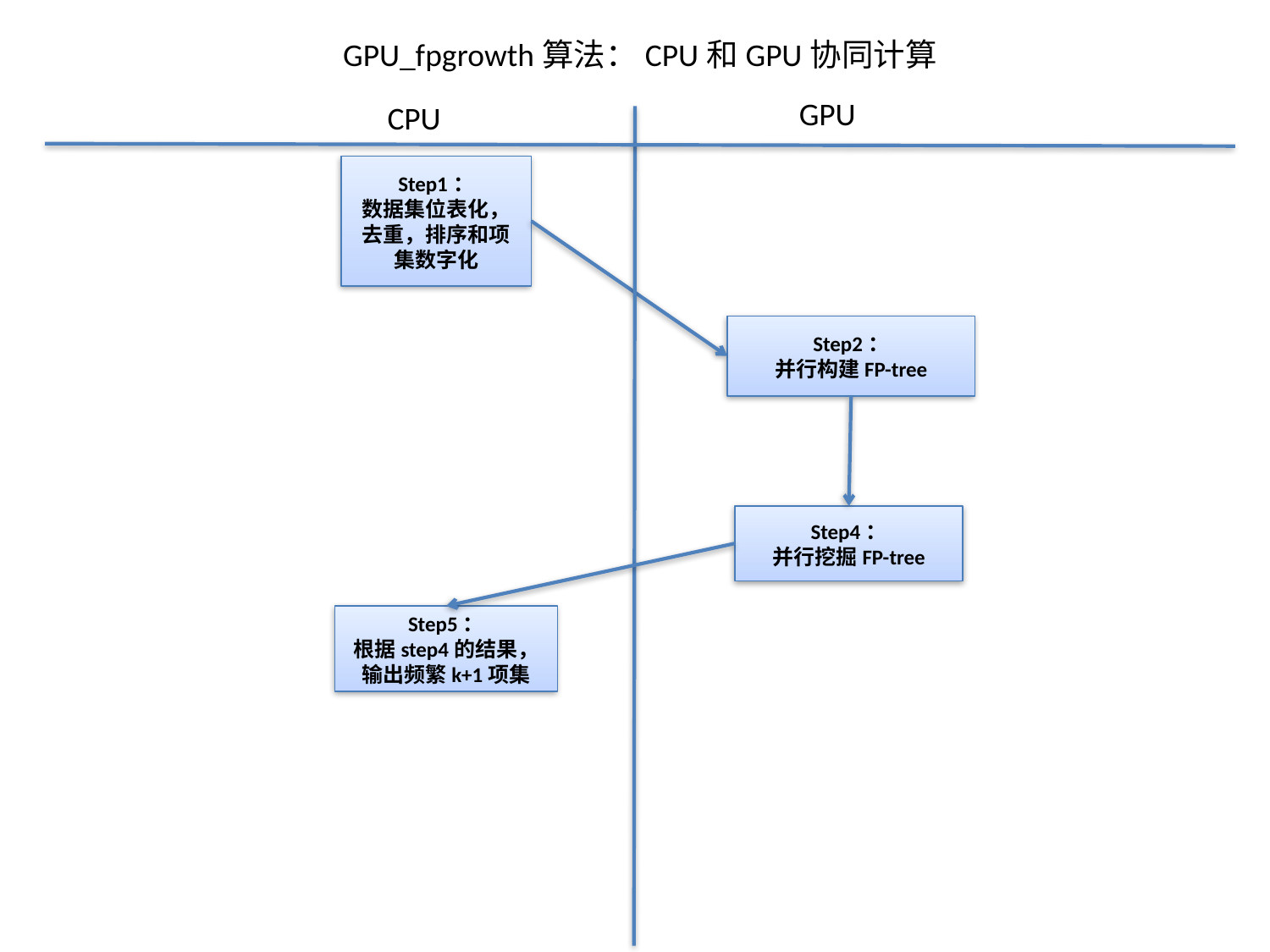

GPU_fpgrowth算法：CPU和GPU协同计算
GPU
CPU
Step1：
数据集位表化，去重，排序和项集数字化
Step2：
并行构建FP-tree
Step4：
并行挖掘FP-tree
Step5：
根据step4的结果，输出频繁k+1项集